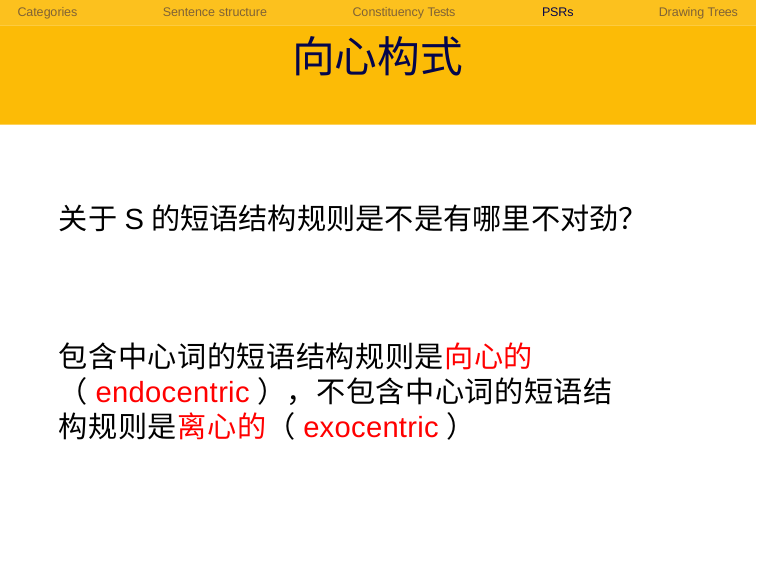

Categories	Sentence structure	Constituency Tests	PSRs	Drawing Trees
# 向心构式
关于S的短语结构规则是不是有哪里不对劲？
包含中心词的短语结构规则是向心的（endocentric），不包含中心词的短语结构规则是离心的（exocentric）